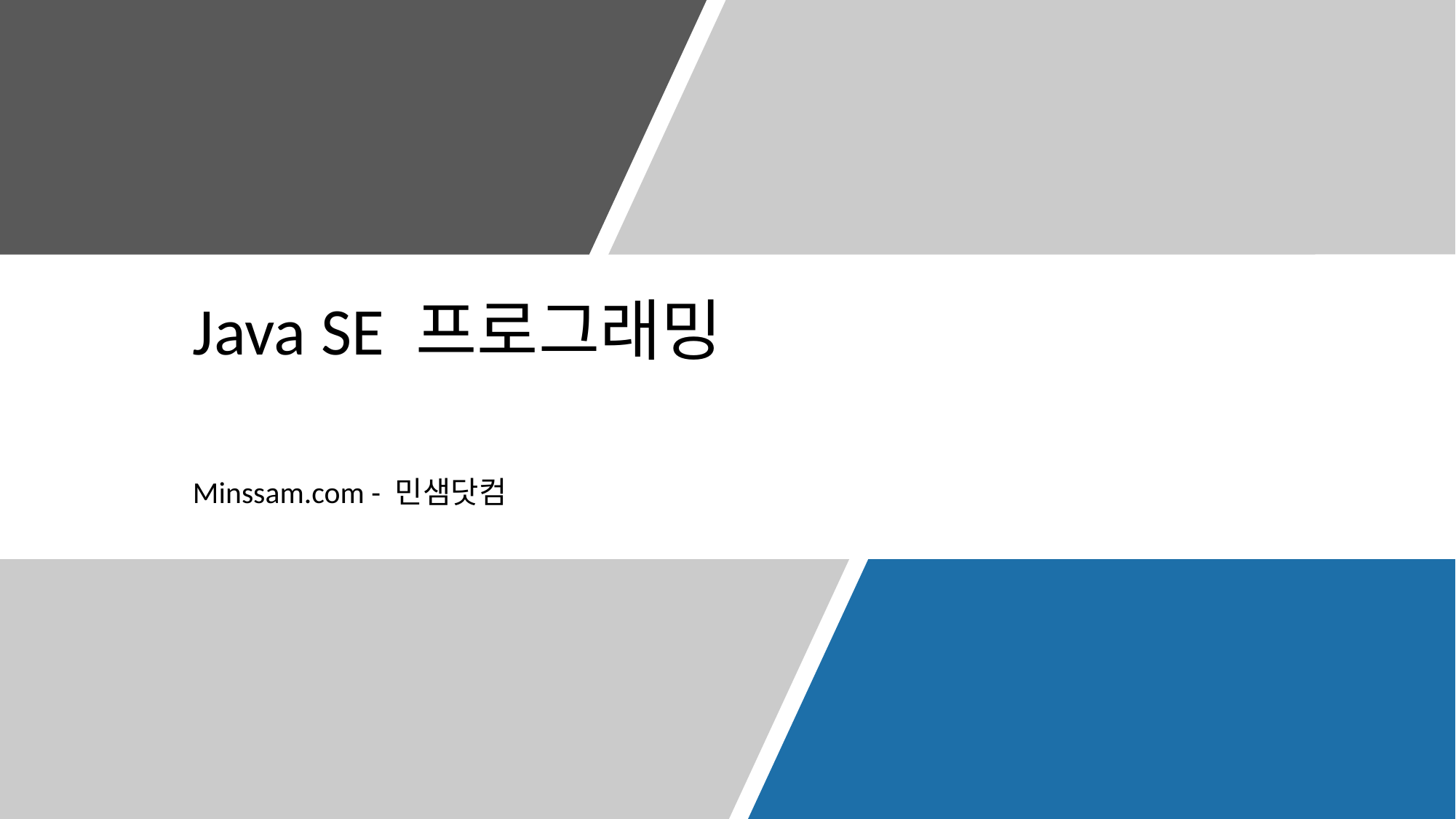

# Java SE 프로그래밍
Minssam.com - 민샘닷컴